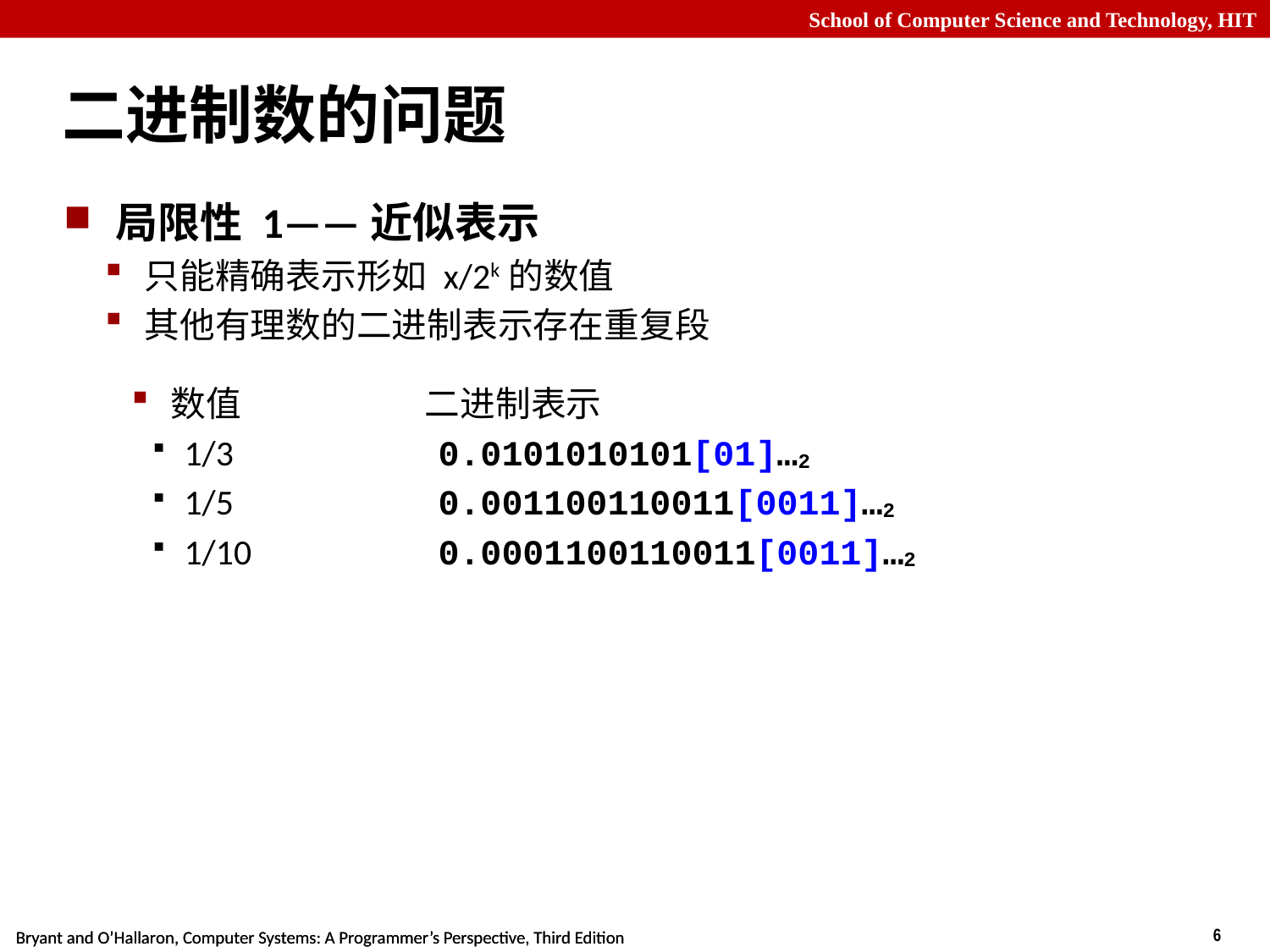

# 二进制数的问题
局限性 1——近似表示
只能精确表示形如 x/2k的数值
其他有理数的二进制表示存在重复段

数值	二进制表示
1/3	0.0101010101[01]…2
1/5	0.001100110011[0011]…2
1/10	0.0001100110011[0011]…2